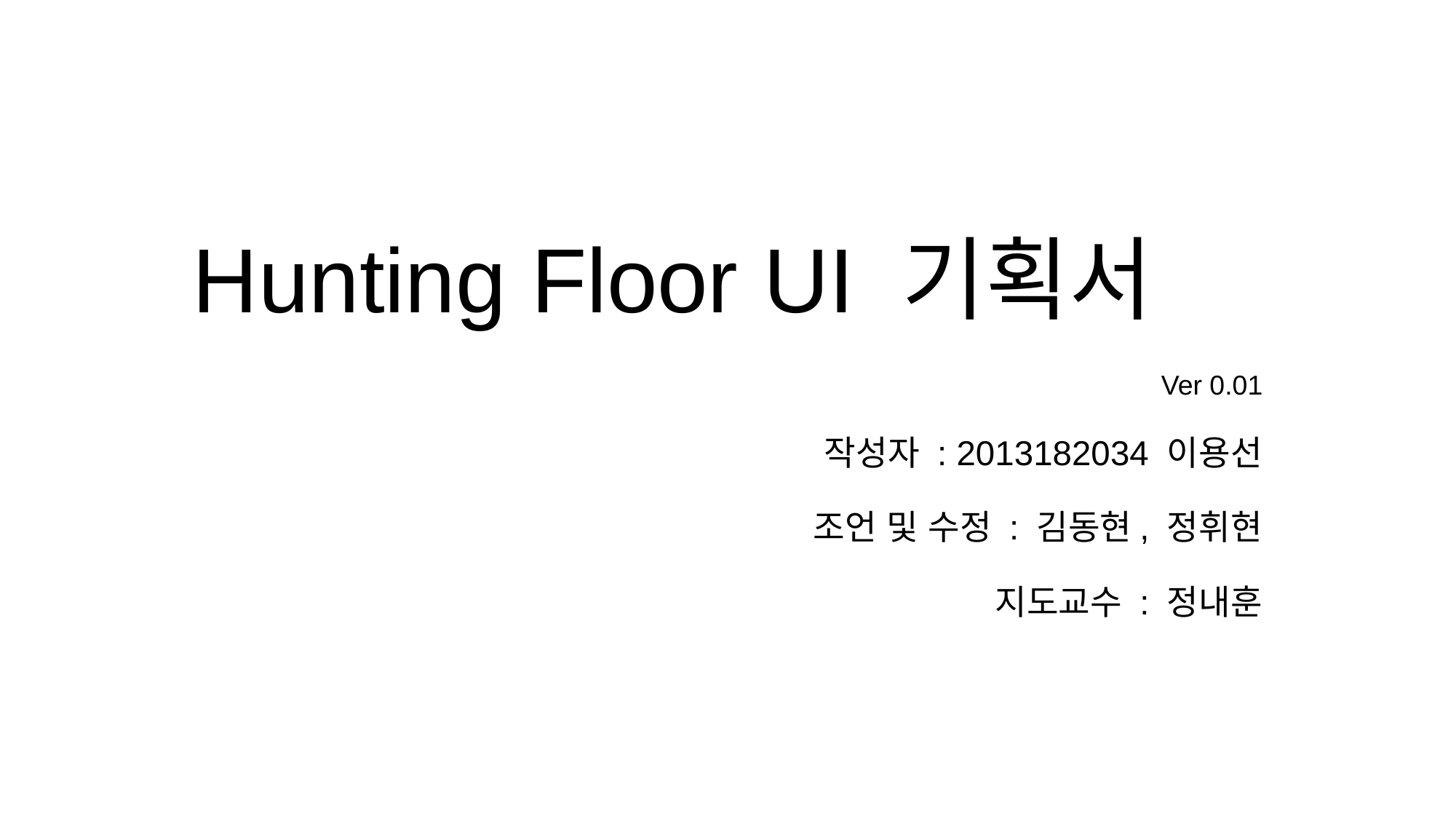

# Hunting Floor UI 기획서
Ver 0.01
작성자 : 2013182034 이용선
조언 및 수정 : 김동현, 정휘현
지도교수 : 정내훈